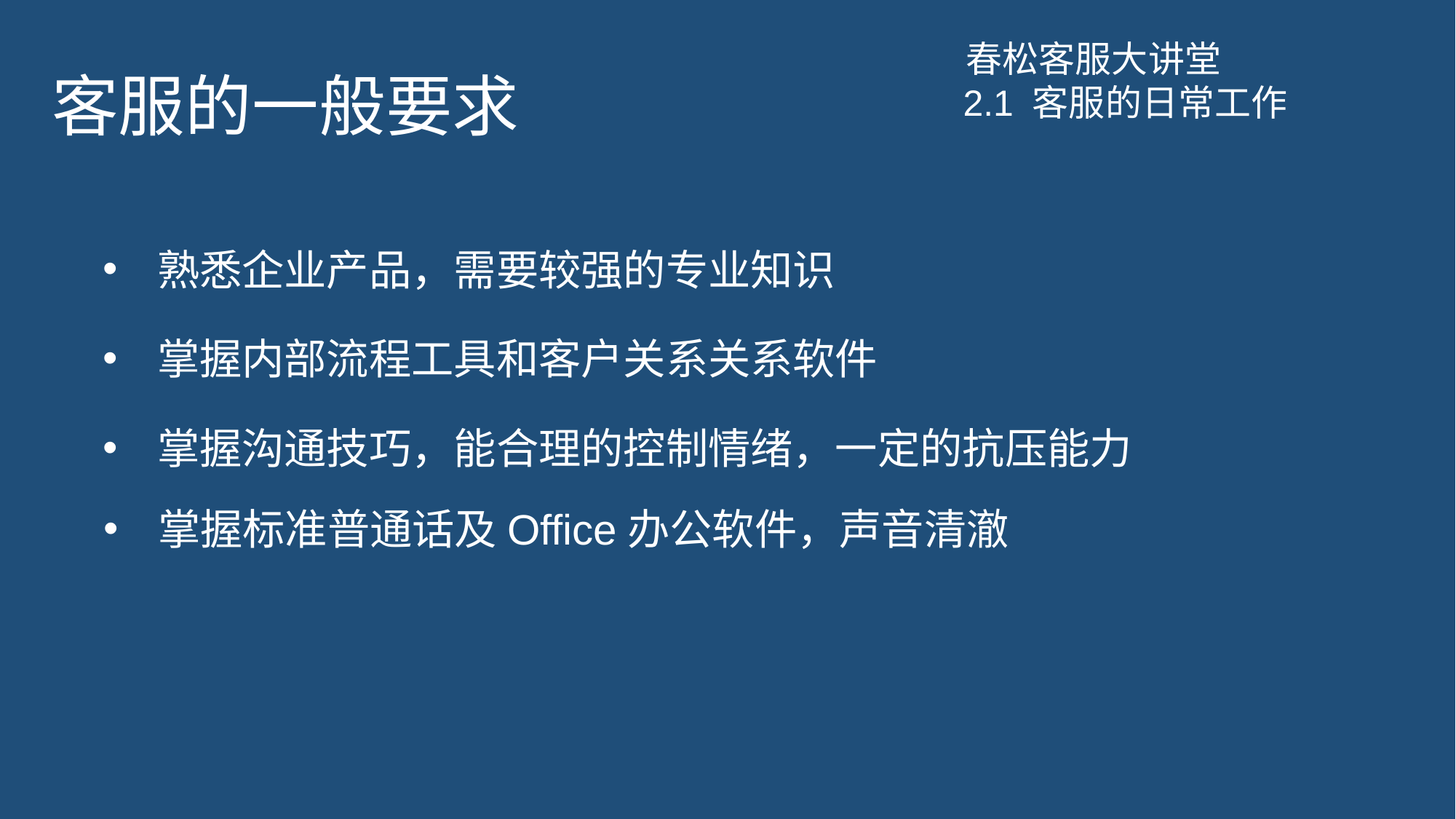

# 客服的一般要求
春松客服大讲堂
2.1 客服的日常工作
熟悉企业产品，需要较强的专业知识
掌握内部流程工具和客户关系关系软件
掌握沟通技巧，能合理的控制情绪，一定的抗压能力
掌握标准普通话及Office办公软件，声音清澈